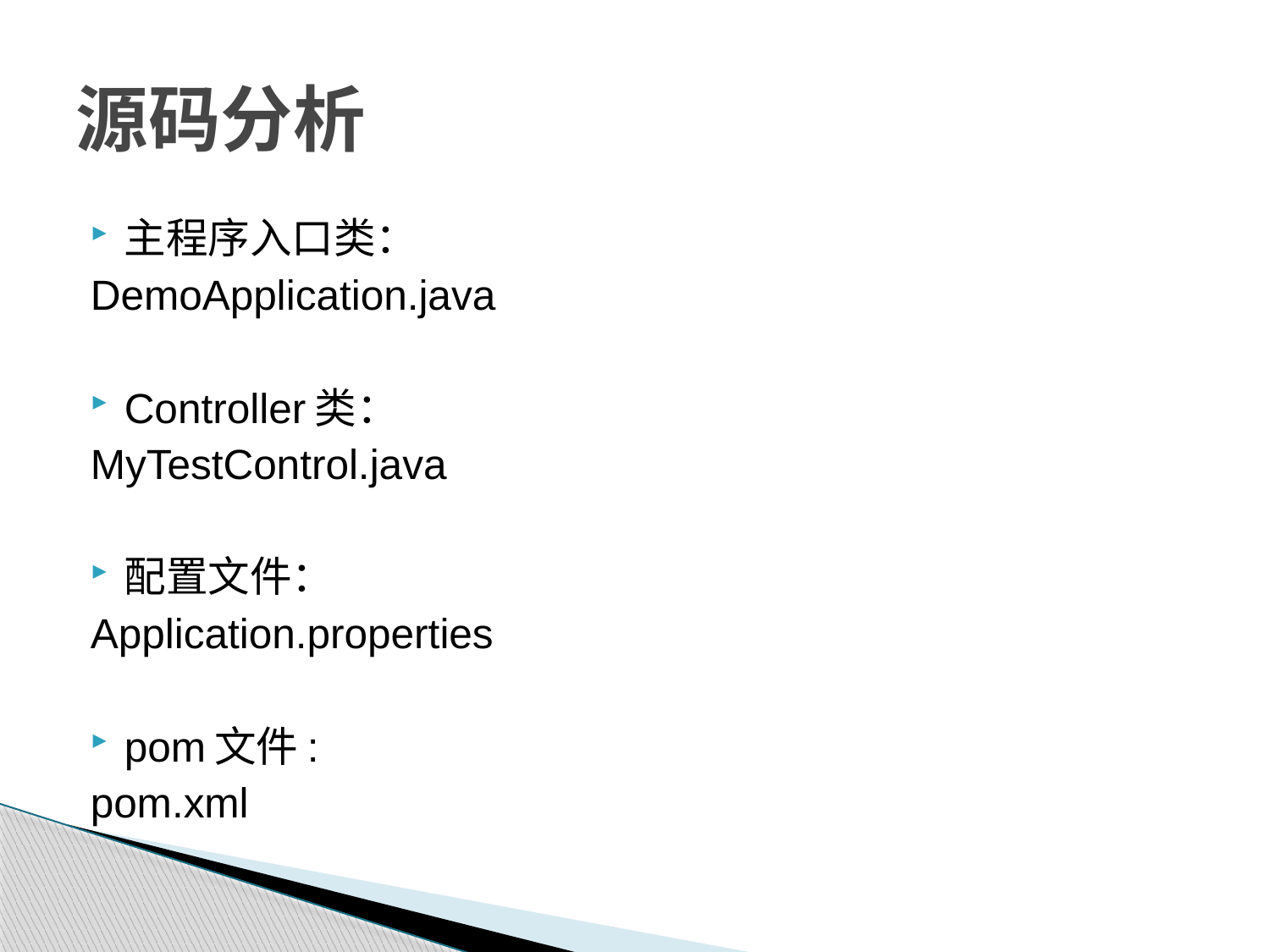

# 源码分析
主程序入口类：
DemoApplication.java

Controller类：
MyTestControl.java

配置文件：
Application.properties

pom文件:
pom.xml